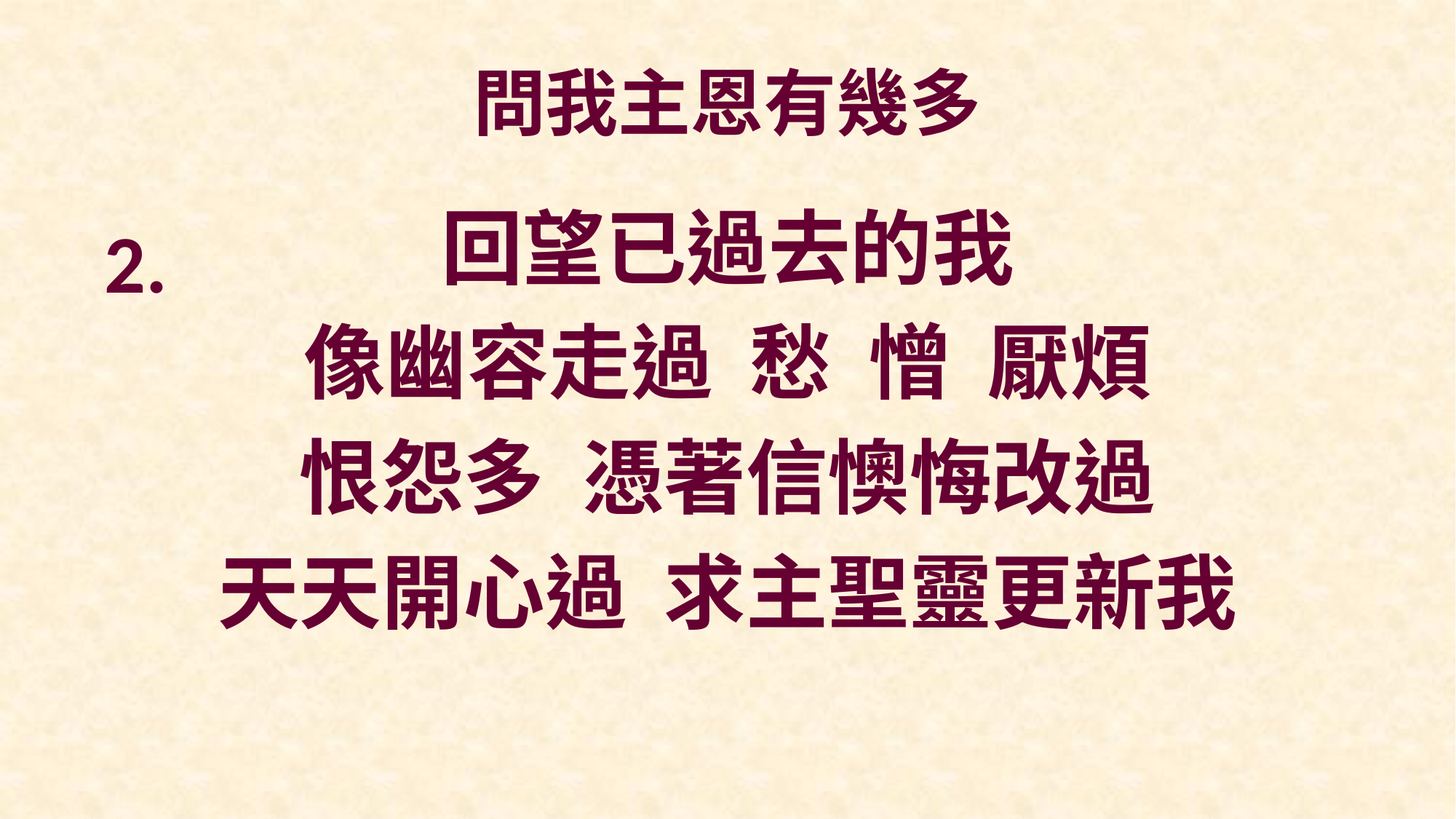

# 問我主恩有幾多
回望已過去的我
像幽容走過  愁  憎  厭煩
恨怨多  憑著信懊悔改過
天天開心過  求主聖靈更新我
2.